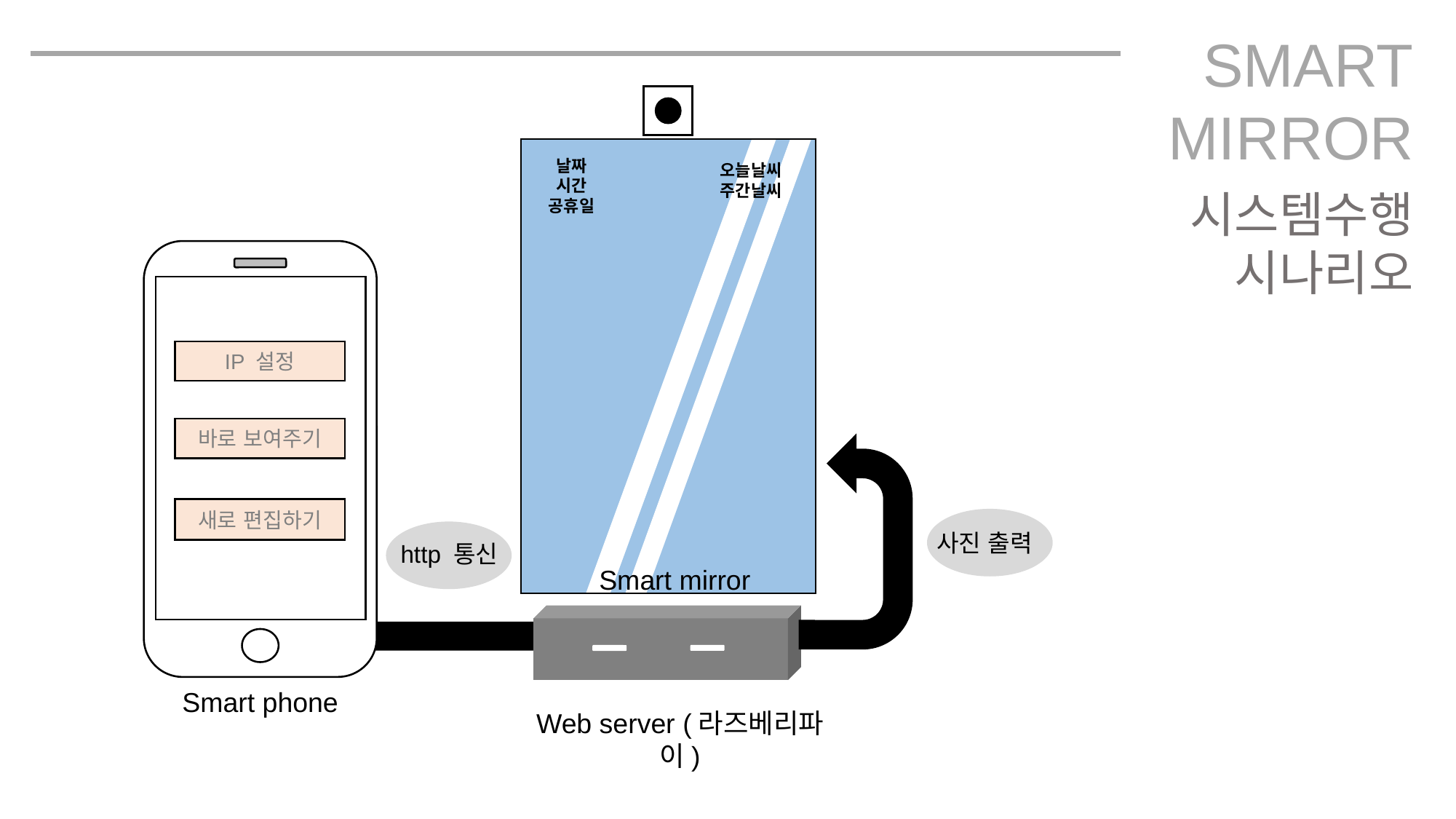

SMART
MIRROR

날짜
시간
공휴일
오늘날씨
주간날씨
시스템수행
시나리오

IP 설정
바로 보여주기
새로 편집하기

사진 출력
http 통신
Smart mirror

Smart phone
Web server (라즈베리파이)